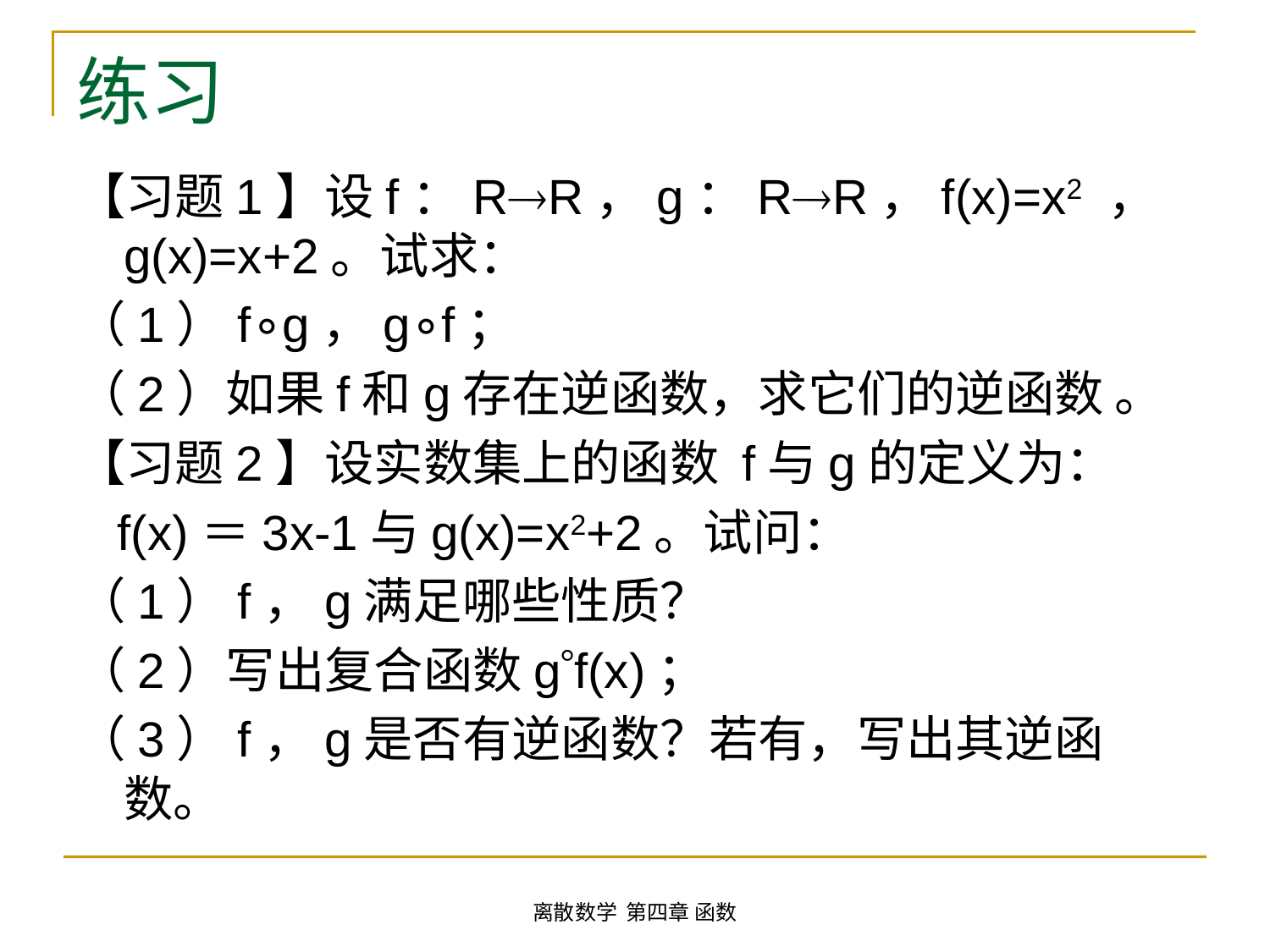

# 练习
【习题1】设f：R→R，g：R→R，f(x)=x2 ，g(x)=x+2。试求：
（1）f∘g，g∘f；
（2）如果f和g存在逆函数，求它们的逆函数 。
【习题2】设实数集上的函数 f与g的定义为：
   f(x)＝3x-1与g(x)=x2+2。试问：
（1）f，g满足哪些性质？
（2）写出复合函数g°f(x)；
（3）f，g是否有逆函数？若有，写出其逆函数。

26
离散数学  第四章 函数